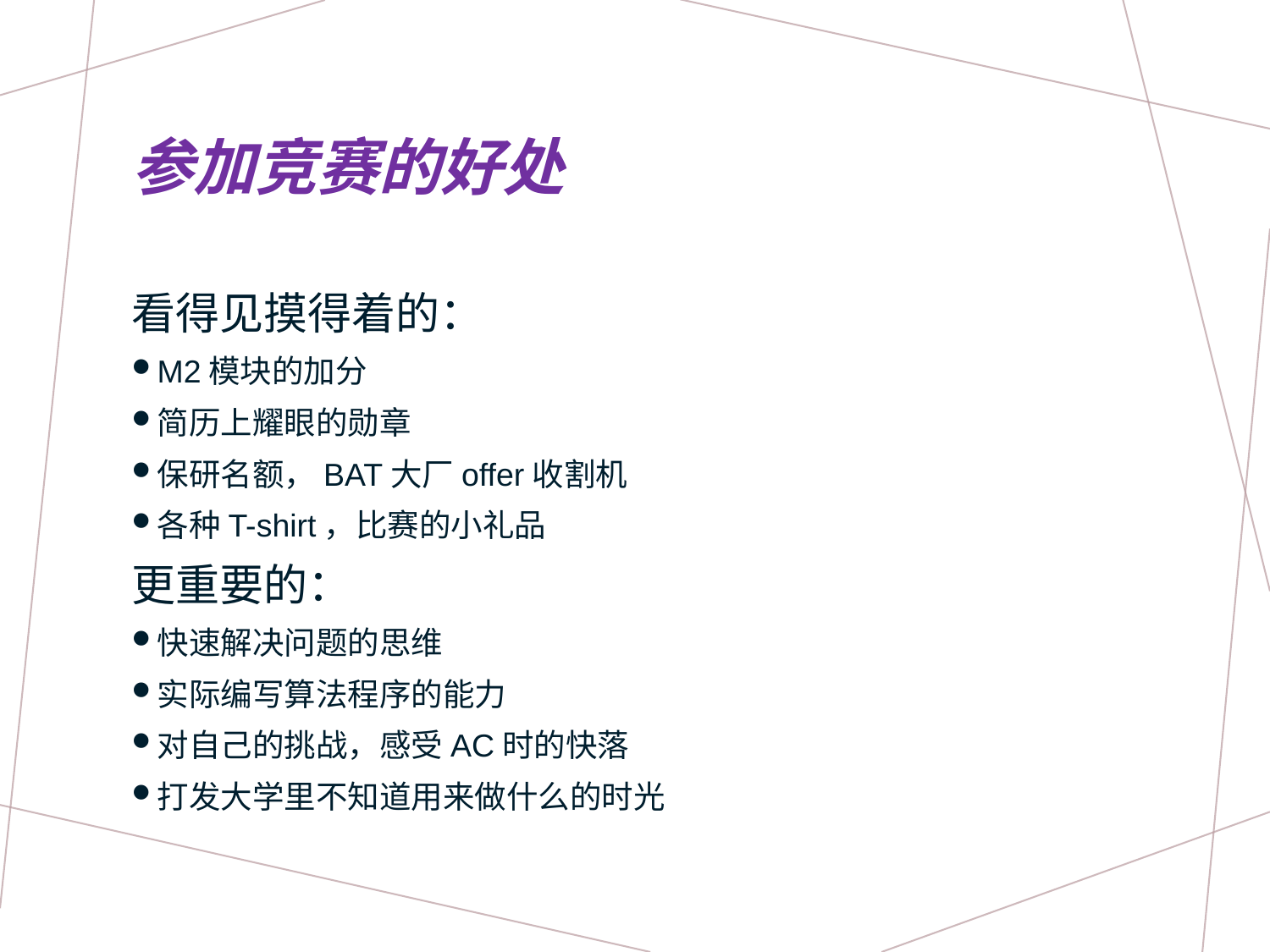

# 参加竞赛的好处
看得见摸得着的：
M2模块的加分
简历上耀眼的勋章
保研名额，BAT大厂offer收割机
各种T-shirt，比赛的小礼品
更重要的：
快速解决问题的思维
实际编写算法程序的能力
对自己的挑战，感受AC时的快落
打发大学里不知道用来做什么的时光